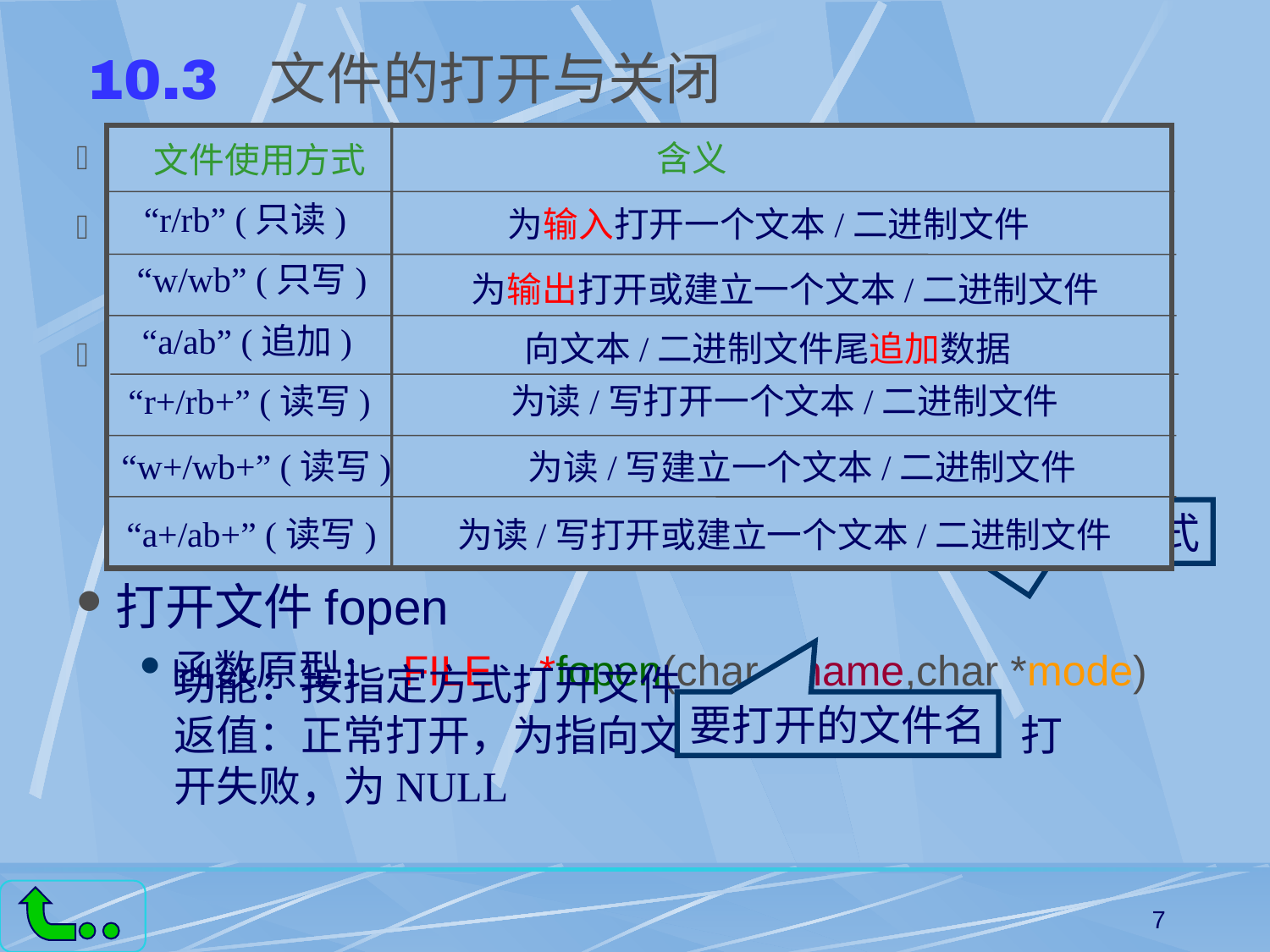

# 10.3  文件的打开与关闭

含义
文件使用方式
“r/rb” (只读)

为输入打开一个文本/二进制文件
“w/wb” (只写)

为输出打开或建立一个文本/二进制文件
“a/ab” (追加)

向文本/二进制文件尾追加数据
“r+/rb+” (读写)
为读/写打开一个文本/二进制文件

“w+/wb+” (读写)
为读/写建立一个文本/二进制文件

“a+/ab+” (读写)
为读/写打开或建立一个文本/二进制文件
C文件操作用库函数实现,包含在stdio.h
文件使用方式:打开文件-->文件读/写-->关闭文件
系统自动打开和关闭三个标准文件：
标准输入------键盘                stdin
标准输出------显示器            stdout
标准出错输出-----显示器     stderr
打开文件fopen
函数原型： FILE    *fopen(char  *name,char *mode)
例 文件打开与测试
     FILE   *fp;
      fp=fopen(“aa.c”,“w”);
      if(fp==NULL)
     {     printf(“File open error!\n”);
            exit(0);
     }
例  FILE  *fp;
        char  *filename=“c:\\fengyi\\bkc\\test.dat”
        fp= fopen(filename,”r”);
例  FILE  *fp;
        fp= fopen (“c:\\fengyi\\bkc\\test.dat”,”r”);
使用文件方式
功能：按指定方式打开文件
返值：正常打开，为指向文件结构体的指针；打开失败，为NULL
要打开的文件名
7